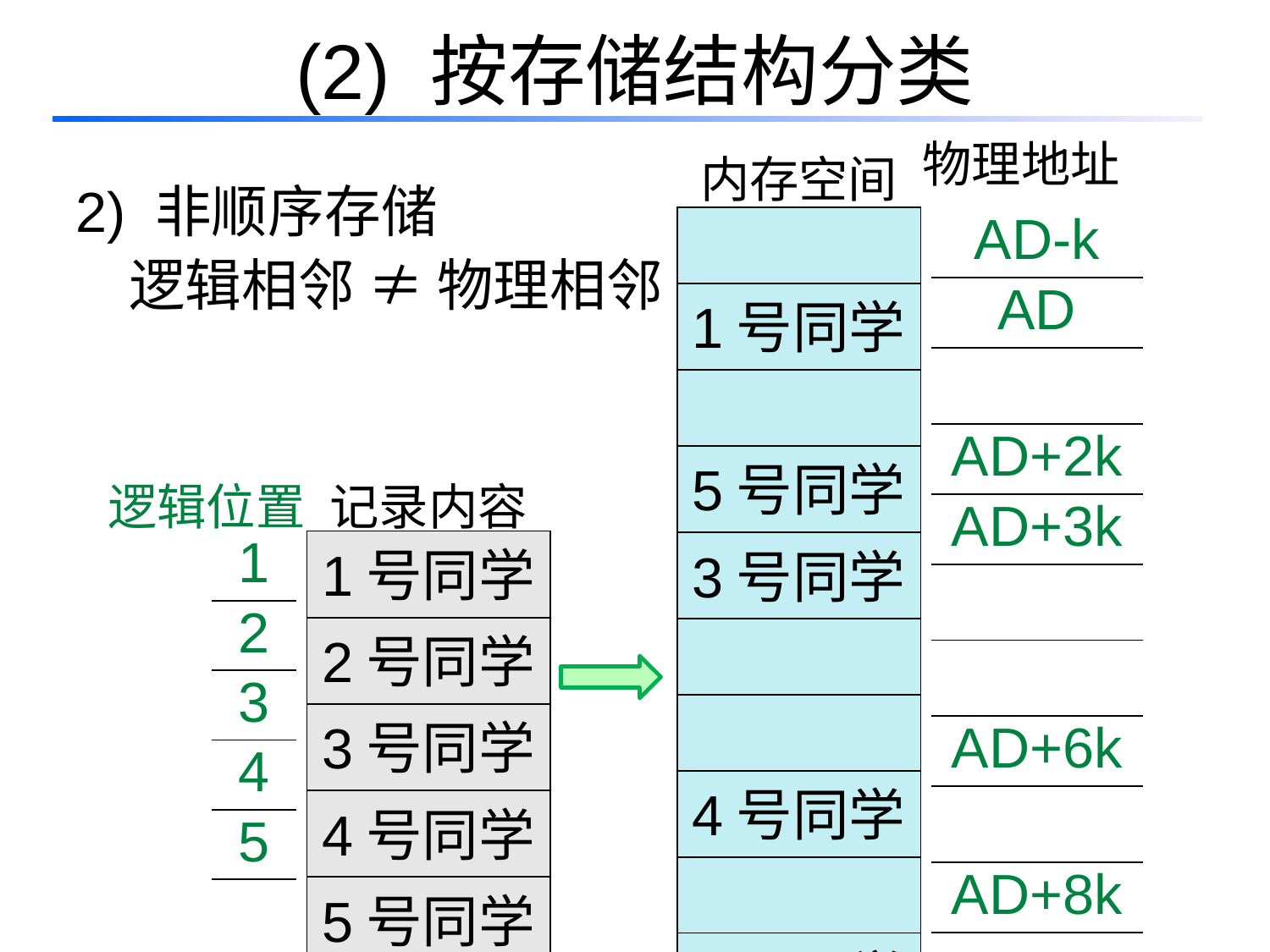

# (2) 按存储结构分类

内存空间
物理地址
2) 非顺序存储
|  |
| --- |
| 1号同学 |
|  |
| 5号同学 |
| 3号同学 |
|  |
|  |
| 4号同学 |
|  |
| 2号同学 |
| AD-k |
| --- |
| AD |
|  |
| AD+2k |
| AD+3k |
|  |
|  |
| AD+6k |
|  |
| AD+8k |
逻辑相邻 ≠ 物理相邻
逻辑位置
记录内容
| 1 |
| --- |
| 2 |
| 3 |
| 4 |
| 5 |
| 1号同学 |
| --- |
| 2号同学 |
| 3号同学 |
| 4号同学 |
| 5号同学 |